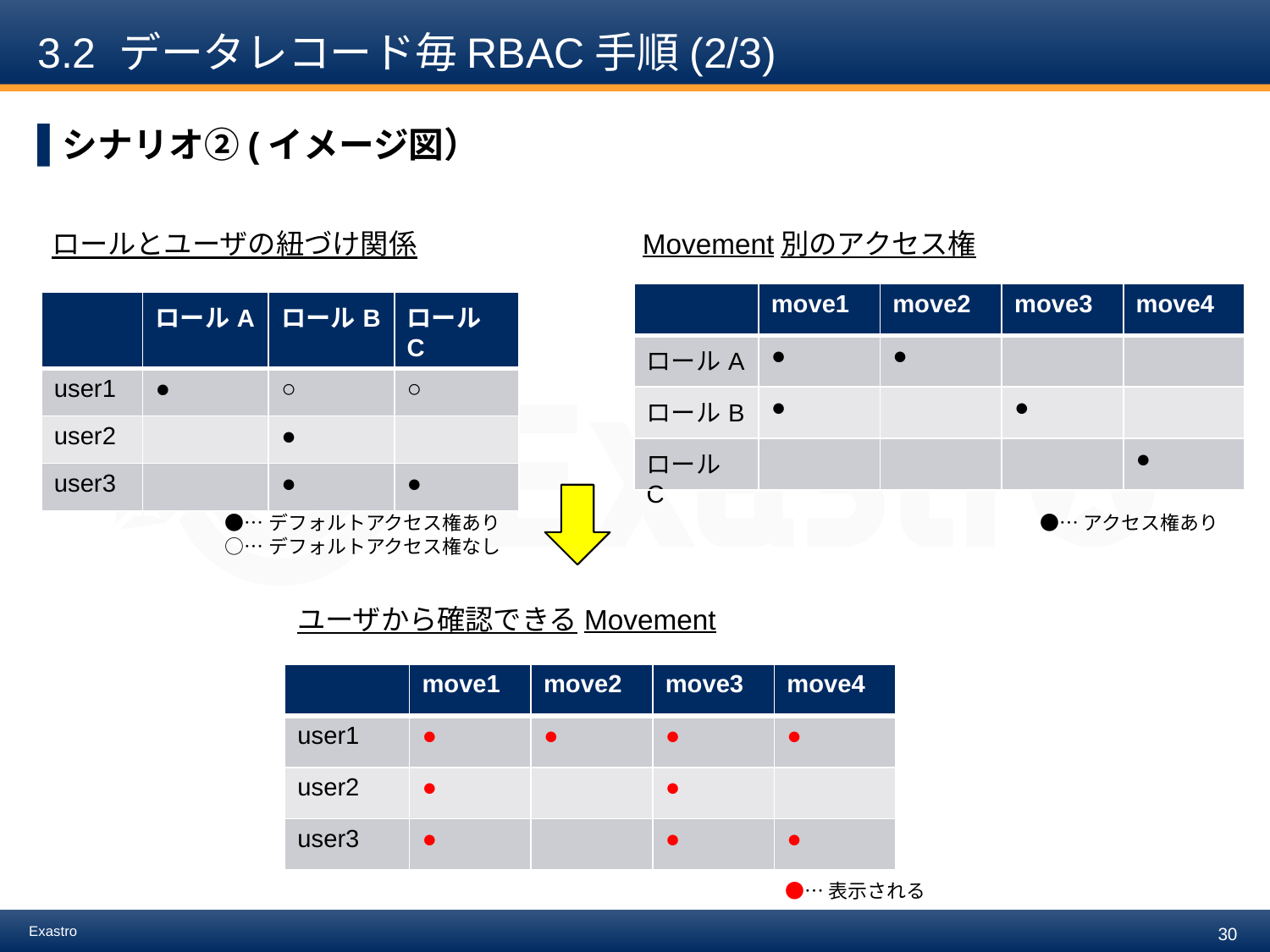

# 3.2 データレコード毎RBAC手順(2/3)
シナリオ②(イメージ図）

Movement別のアクセス権
ロールとユーザの紐づけ関係
|  | move1 | move2 | move3 | move4 |
| --- | --- | --- | --- | --- |
| ロールA | ● | ● |  |  |
| ロールB | ● |  | ● |  |
| ロールC |  |  |  | ● |
|  | ロールA | ロールB | ロールC |
| --- | --- | --- | --- |
| user1 | ● | ○ | ○ |
| user2 |  | ● |  |
| user3 |  | ● | ● |

●…デフォルトアクセス権あり
○…デフォルトアクセス権なし
●…アクセス権あり
ユーザから確認できるMovement
|  | move1 | move2 | move3 | move4 |
| --- | --- | --- | --- | --- |
| user1 | ● | ● | ● | ● |
| user2 | ● |  | ● |  |
| user3 | ● |  | ● | ● |
●…表示される